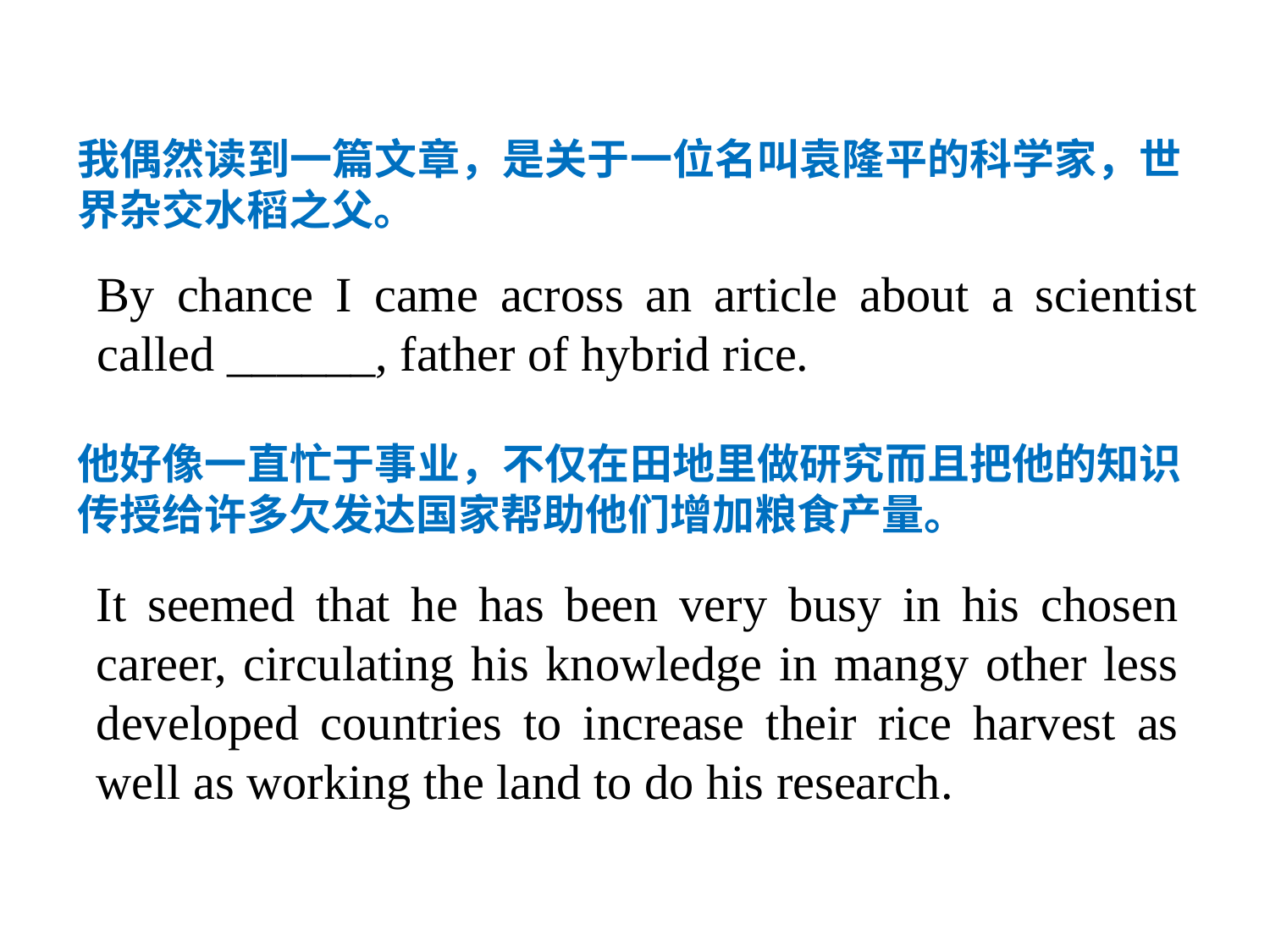

我偶然读到一篇文章，是关于一位名叫袁隆平的科学家，世界杂交水稻之父。

他好像一直忙于事业，不仅在田地里做研究而且把他的知识传授给许多欠发达国家帮助他们增加粮食产量。
By chance I came across an article about a scientist called ______, father of hybrid rice.
It seemed that he has been very busy in his chosen career, circulating his knowledge in mangy other less developed countries to increase their rice harvest as well as working the land to do his research.